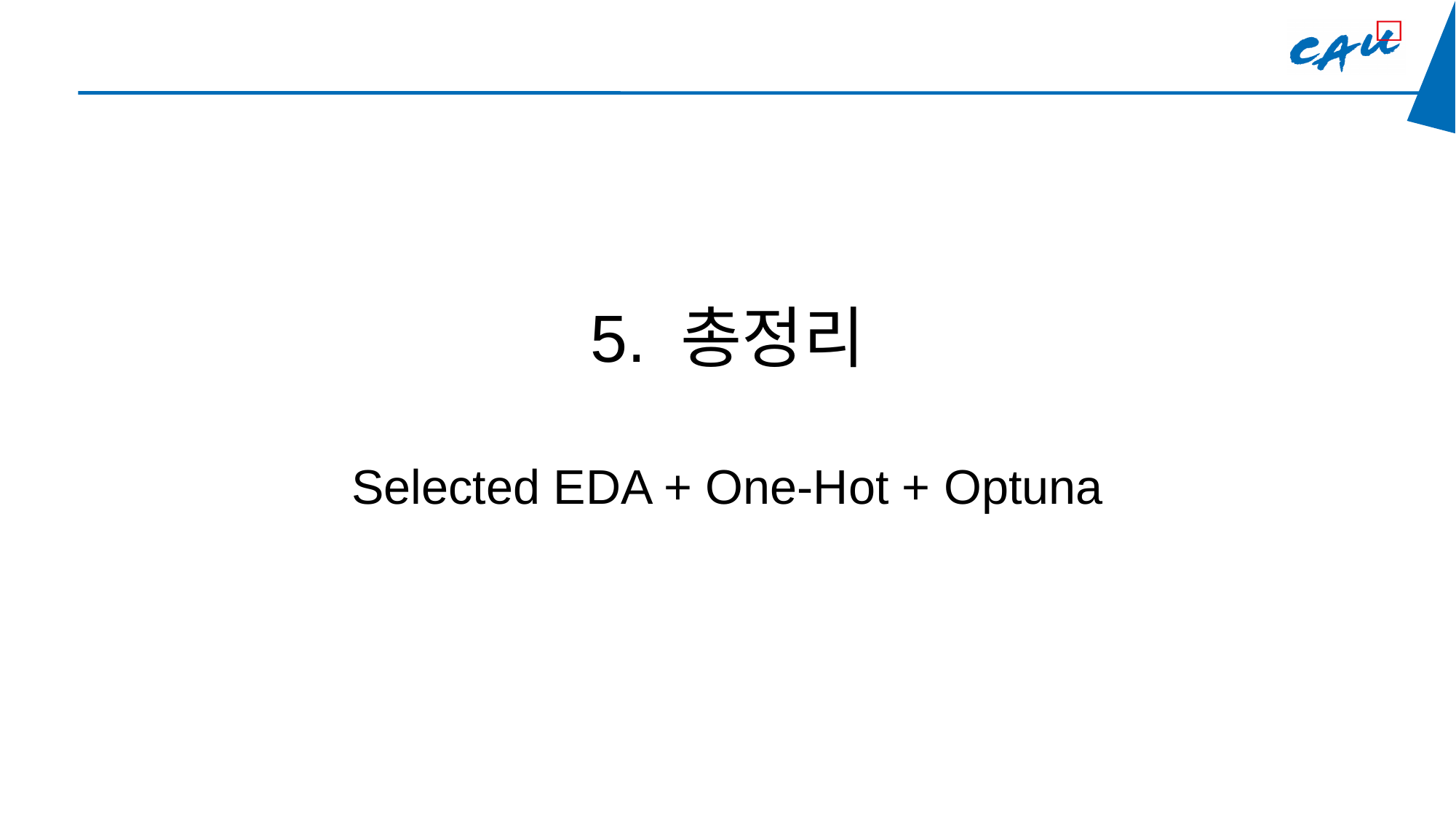

5. 총정리

Selected EDA + One-Hot + Optuna